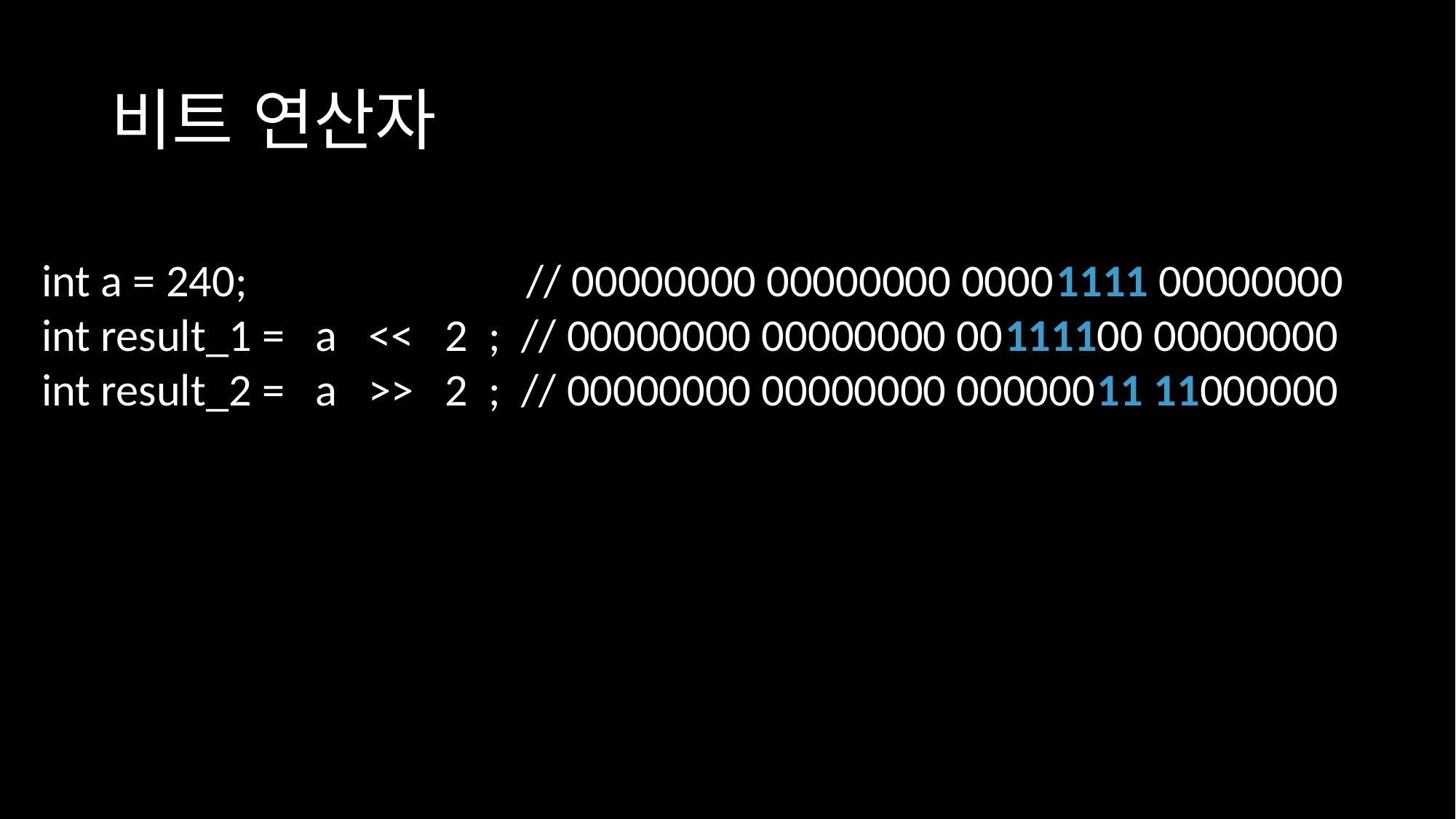

# 비트 연산자
int a = 240;                           // 00000000 00000000 00001111 00000000
int result_1 =   a   <<   2  ;  // 00000000 00000000 00111100 00000000
int result_2 =   a   >>   2  ;  // 00000000 00000000 00000011 11000000